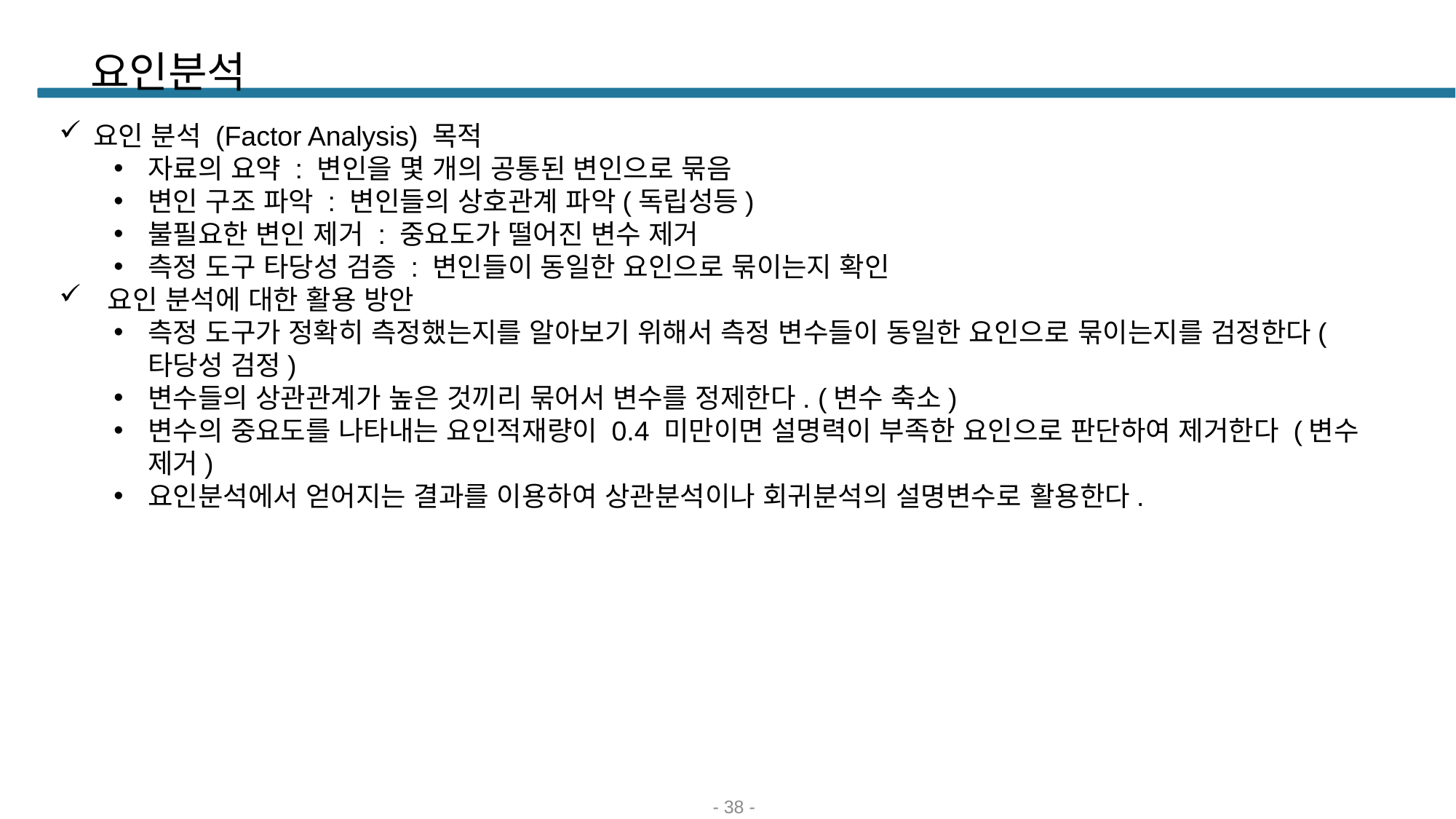

#
 요인분석
요인 분석 (Factor Analysis) 목적
자료의 요약 : 변인을 몇 개의 공통된 변인으로 묶음
변인 구조 파악 : 변인들의 상호관계 파악(독립성등)
불필요한 변인 제거 : 중요도가 떨어진 변수 제거
측정 도구 타당성 검증 : 변인들이 동일한 요인으로 묶이는지 확인
 요인 분석에 대한 활용 방안
측정 도구가 정확히 측정했는지를 알아보기 위해서 측정 변수들이 동일한 요인으로 묶이는지를 검정한다(타당성 검정)
변수들의 상관관계가 높은 것끼리 묶어서 변수를 정제한다. (변수 축소)
변수의 중요도를 나타내는 요인적재량이 0.4 미만이면 설명력이 부족한 요인으로 판단하여 제거한다 (변수 제거)
요인분석에서 얻어지는 결과를 이용하여 상관분석이나 회귀분석의 설명변수로 활용한다.

- 38 -